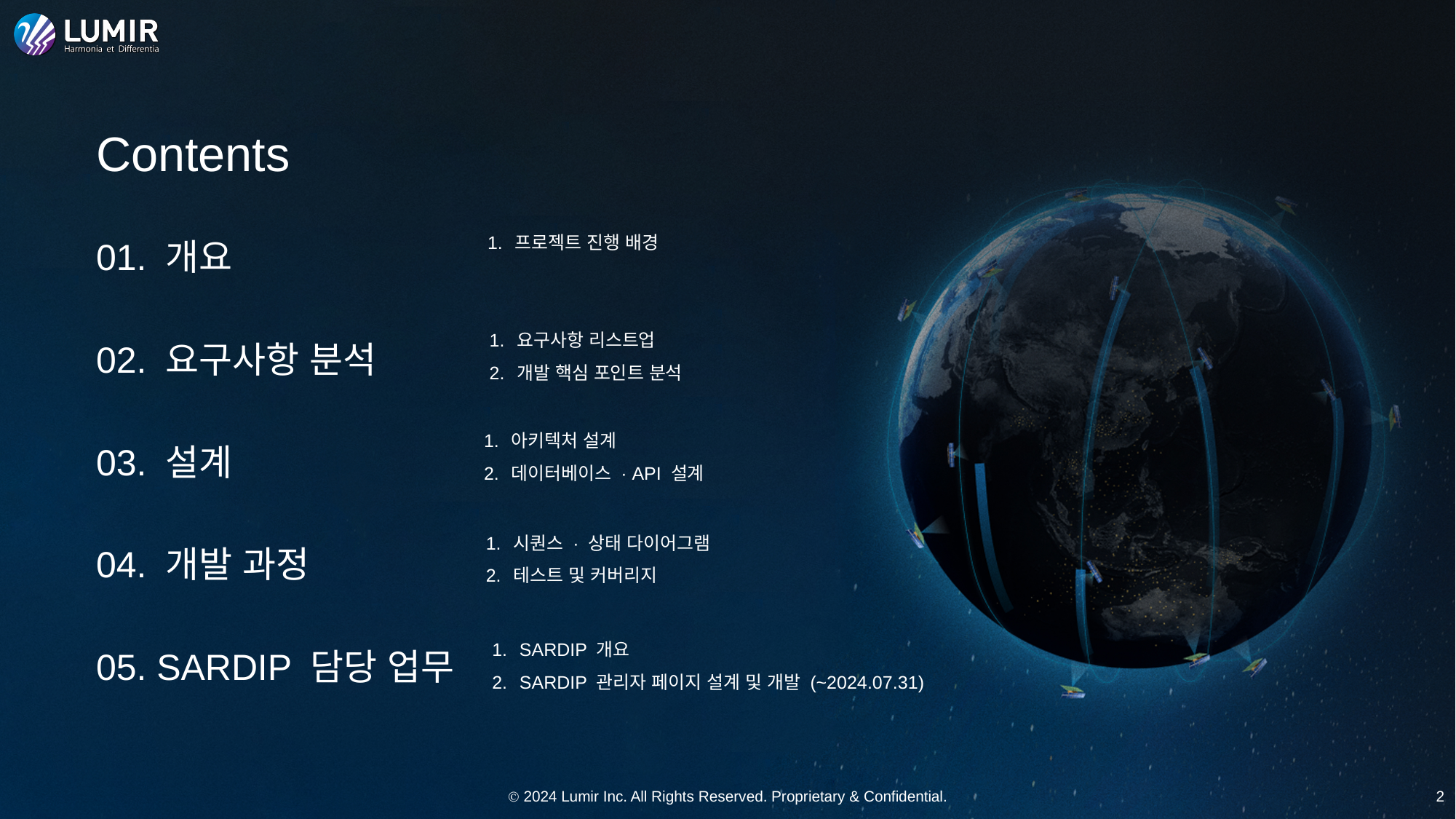

# Contents
01. 개요
02. 요구사항 분석
03. 설계
04. 개발 과정
05. SARDIP 담당 업무
프로젝트 진행 배경
요구사항 리스트업
개발 핵심 포인트 분석
아키텍처 설계
데이터베이스 · API 설계
시퀀스 · 상태 다이어그램
테스트 및 커버리지
SARDIP 개요
SARDIP 관리자 페이지 설계 및 개발 (~2024.07.31)